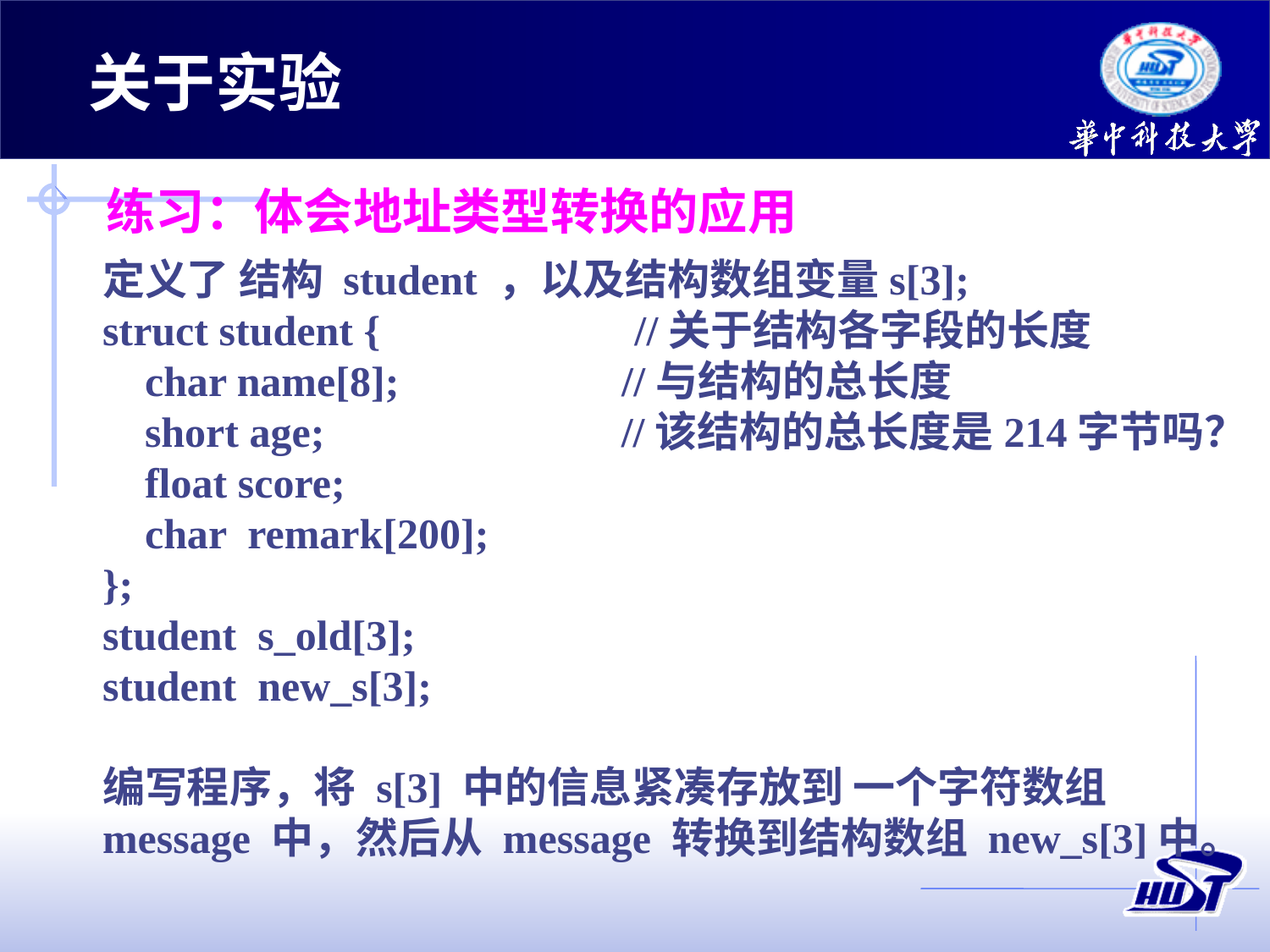

关于实验
练习：体会地址类型转换的应用
定义了 结构 student ，以及结构数组变量s[3];
struct student {                        //关于结构各字段的长度
    char name[8];                     //与结构的总长度
    short age;                            //该结构的总长度是214字节吗？
    float score;
    char  remark[200];
};
student  s_old[3];
student  new_s[3];

编写程序，将 s[3] 中的信息紧凑存放到 一个字符数组 message 中，然后从 message 转换到结构数组 new_s[3]中。